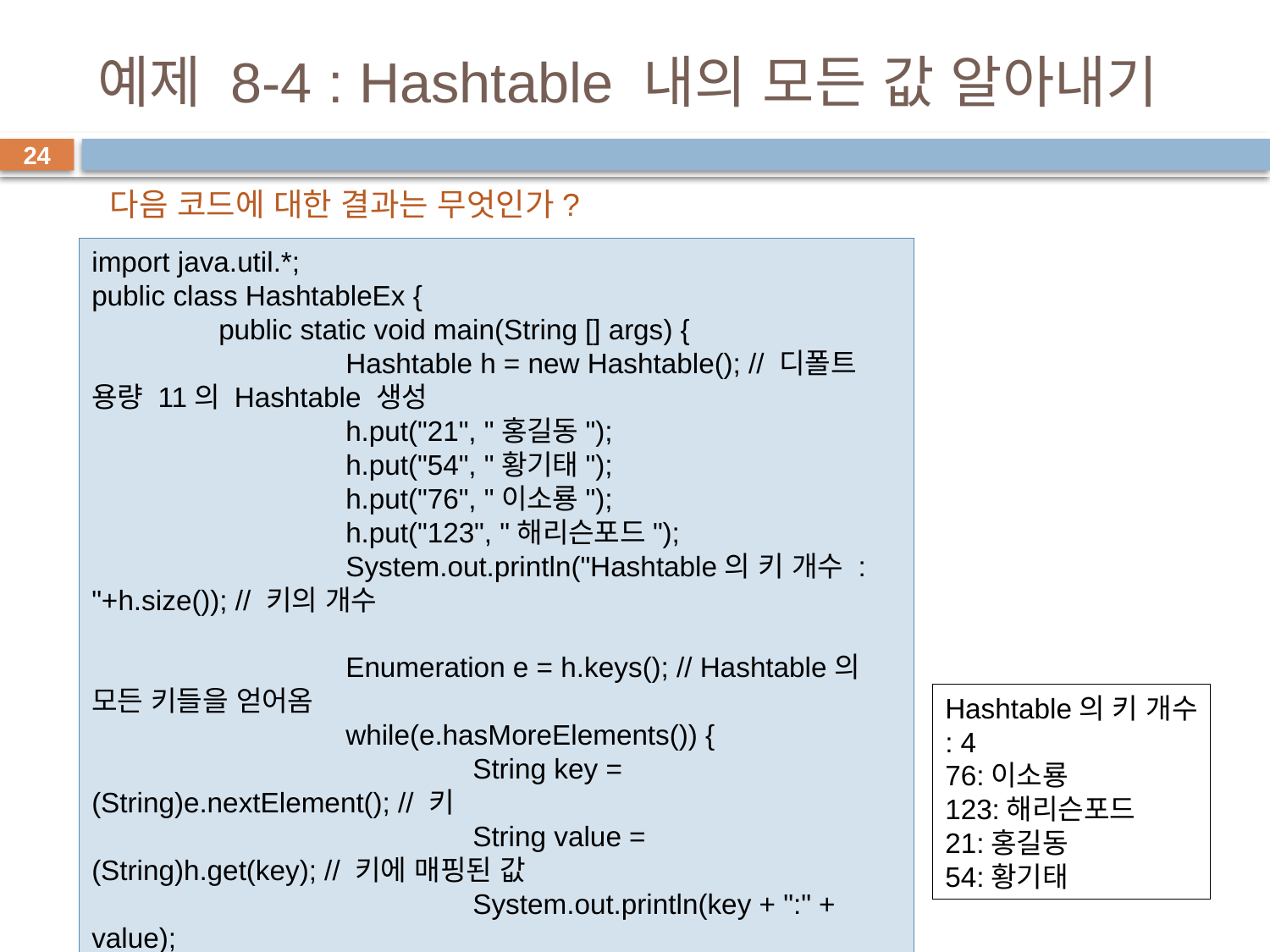

# 예제 8-4 : Hashtable 내의 모든 값 알아내기
24
다음 코드에 대한 결과는 무엇인가?
import java.util.*;
public class HashtableEx {
	public static void main(String [] args) {
		Hashtable h = new Hashtable(); // 디폴트 용량 11의 Hashtable 생성
		h.put("21", "홍길동");
		h.put("54", "황기태");
		h.put("76", "이소룡");
		h.put("123", "해리슨포드");
		System.out.println("Hashtable의 키 개수 : "+h.size()); // 키의 개수

		Enumeration e = h.keys(); // Hashtable의 모든 키들을 얻어옴
		while(e.hasMoreElements()) {
			String key = (String)e.nextElement(); // 키
			String value = (String)h.get(key); // 키에 매핑된 값
			System.out.println(key + ":" + value);
		}
	}
}
Hashtable의 키 개수 : 4
76:이소룡
123:해리슨포드
21:홍길동
54:황기태